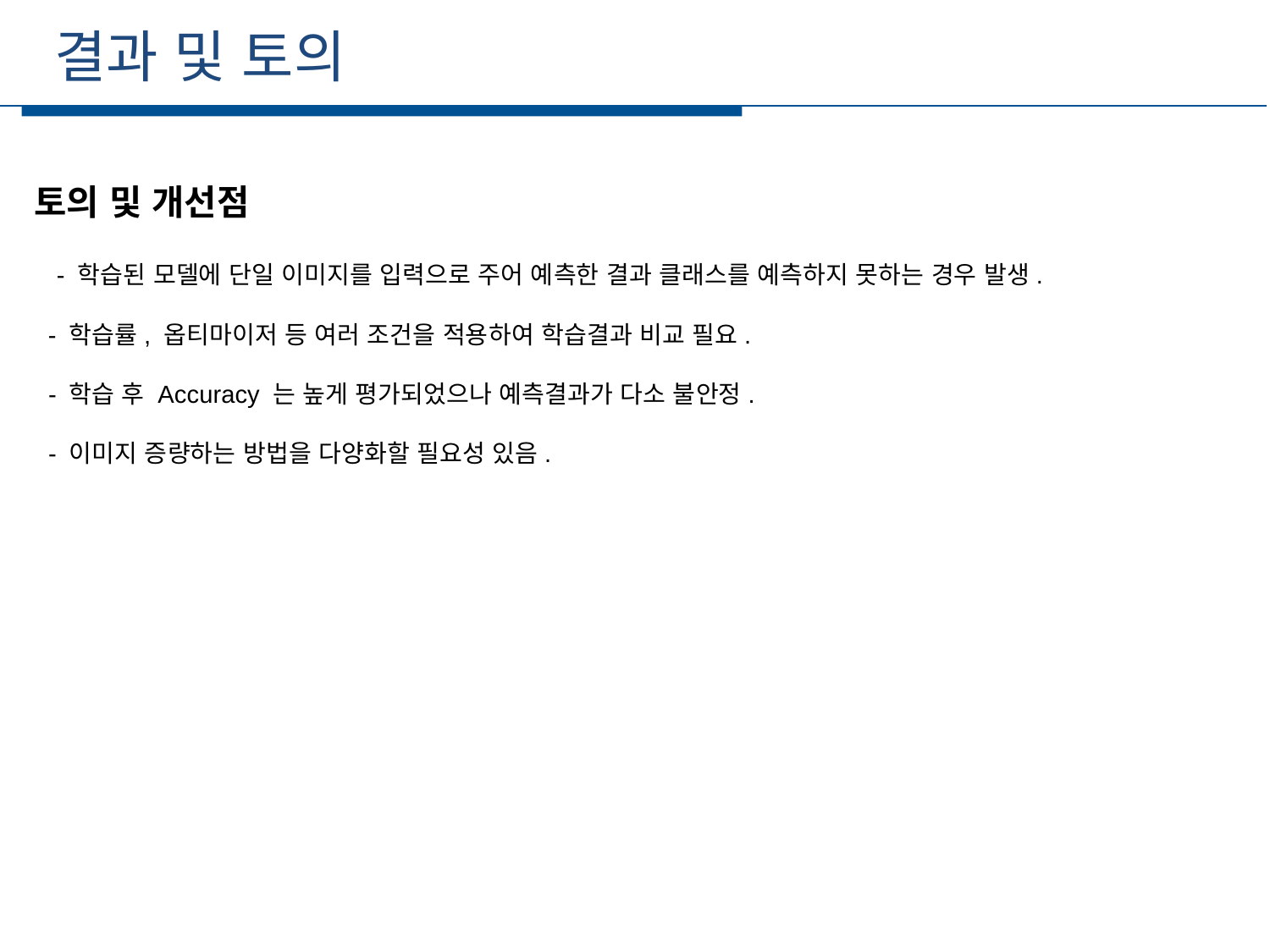

결과 및 토의
세부일정

토의 및 개선점
  - 학습된 모델에 단일 이미지를 입력으로 주어 예측한 결과 클래스를 예측하지 못하는 경우 발생.
  - 학습률, 옵티마이저 등 여러 조건을 적용하여 학습결과 비교 필요.
  - 학습 후 Accuracy 는 높게 평가되었으나 예측결과가 다소 불안정.
  - 이미지 증량하는 방법을 다양화할 필요성 있음.